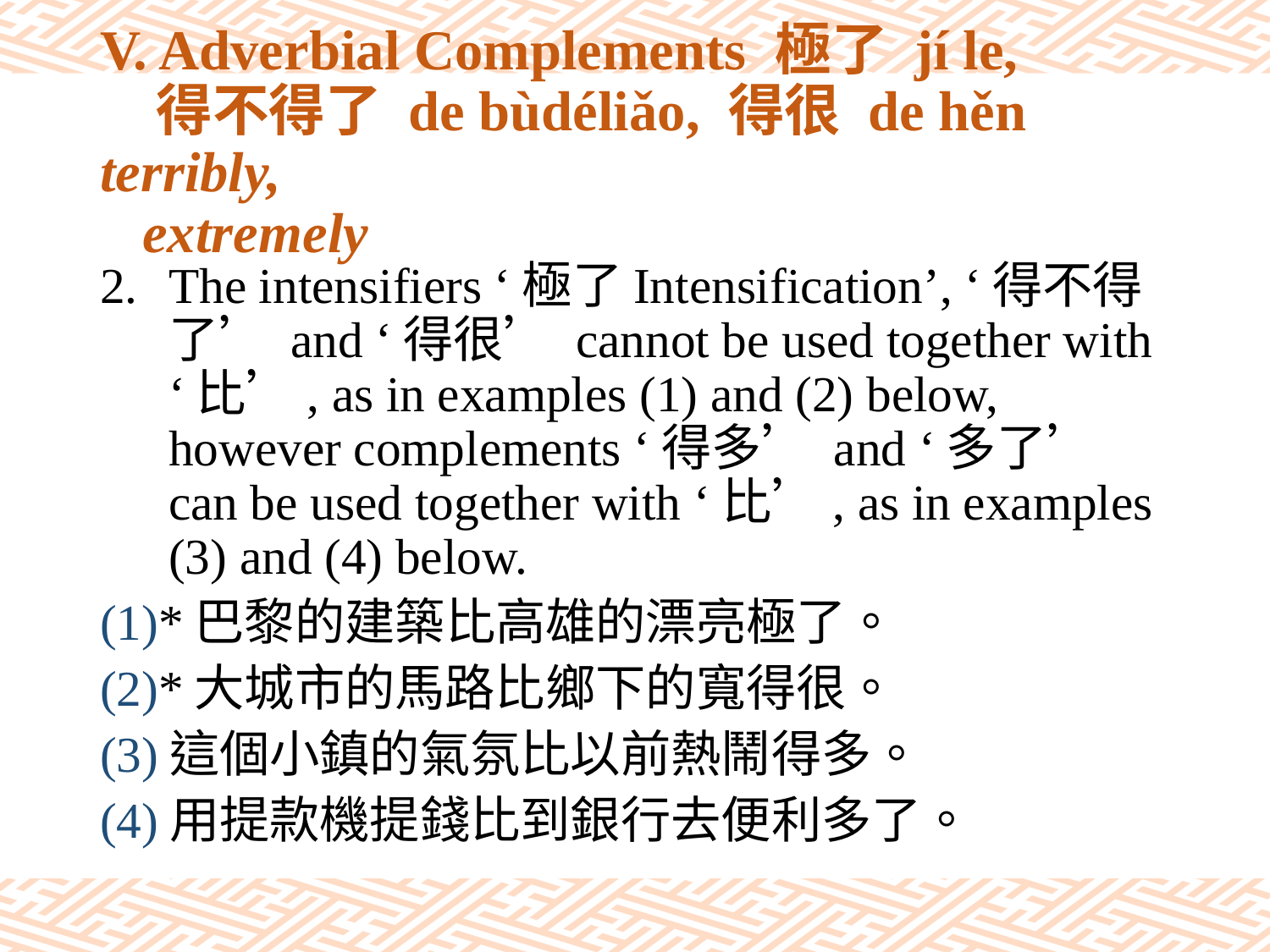

# V. Adverbial Complements 極了 jí le, 得不得了 de bùdéliǎo, 得很 de hěn  terribly, extremely
The intensifiers ‘極了Intensification’, ‘得不得了’ and ‘得很’ cannot be used together with ‘比’, as in examples (1) and (2) below, however complements ‘得多’ and ‘多了’  can be used together with ‘比’, as in examples (3) and (4) below.
(1)*巴黎的建築比高雄的漂亮極了。
(2)*大城市的馬路比鄉下的寬得很。
(3)這個小鎮的氣氛比以前熱鬧得多。
(4)用提款機提錢比到銀行去便利多了。